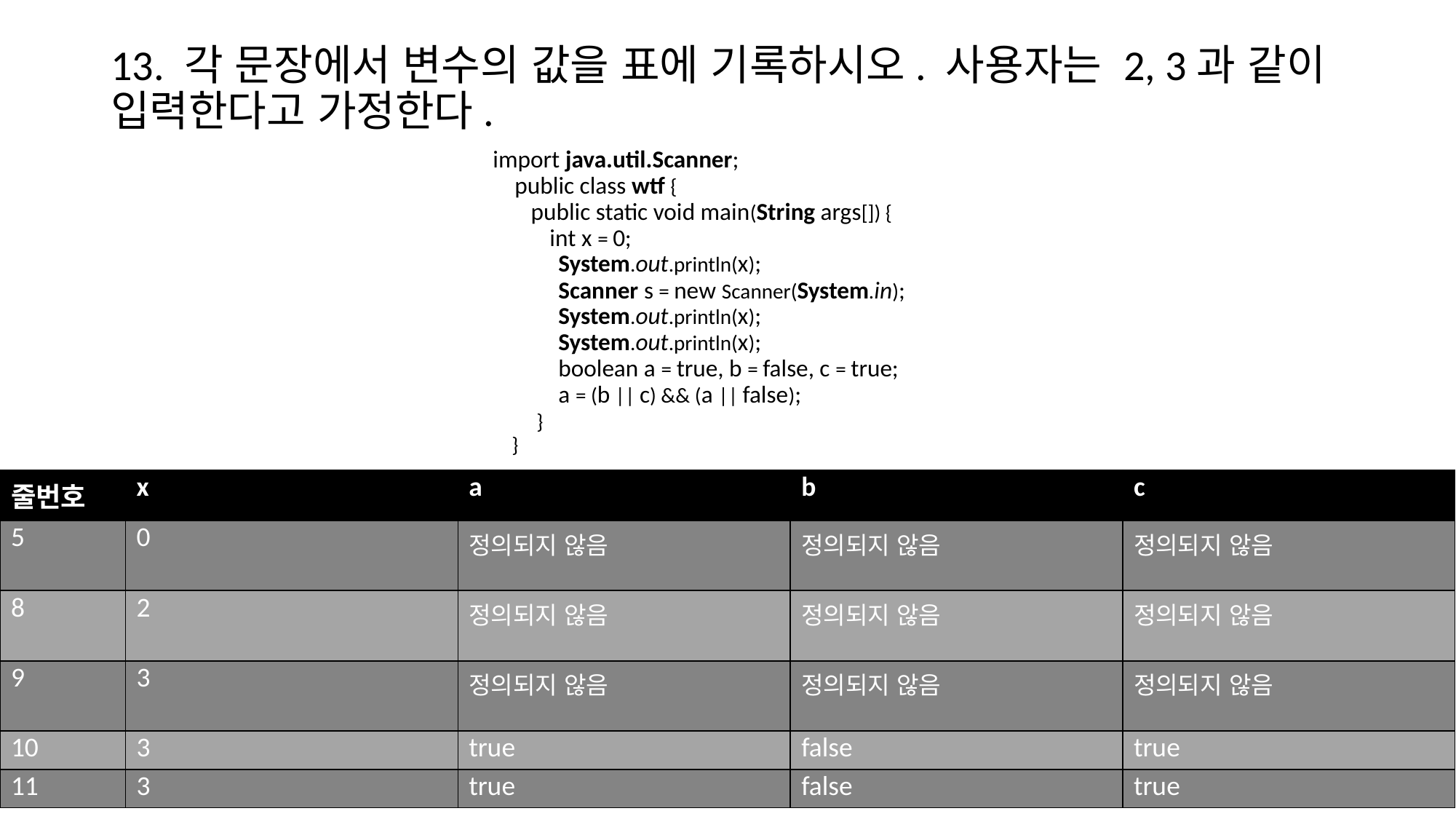

# 13. 각 문장에서 변수의 값을 표에 기록하시오. 사용자는 2, 3과 같이 입력한다고 가정한다.
import java.util.Scanner;
    public class wtf {
        public static void main(String args[]) {
            int x = 0;
            System.out.println(x);
            Scanner s = new Scanner(System.in);
            System.out.println(x);
            System.out.println(x);
            boolean a = true, b = false, c = true;
            a = (b || c) && (a || false);
        }
    }
| 줄번호 | x | a | b | c |
| --- | --- | --- | --- | --- |
| 5 | 0 | 정의되지 않음 | 정의되지 않음 | 정의되지 않음 |
| 8 | 2 | 정의되지 않음 | 정의되지 않음 | 정의되지 않음 |
| 9 | 3 | 정의되지 않음 | 정의되지 않음 | 정의되지 않음 |
| 10 | 3 | true | false | true |
| 11 | 3 | true | false | true |